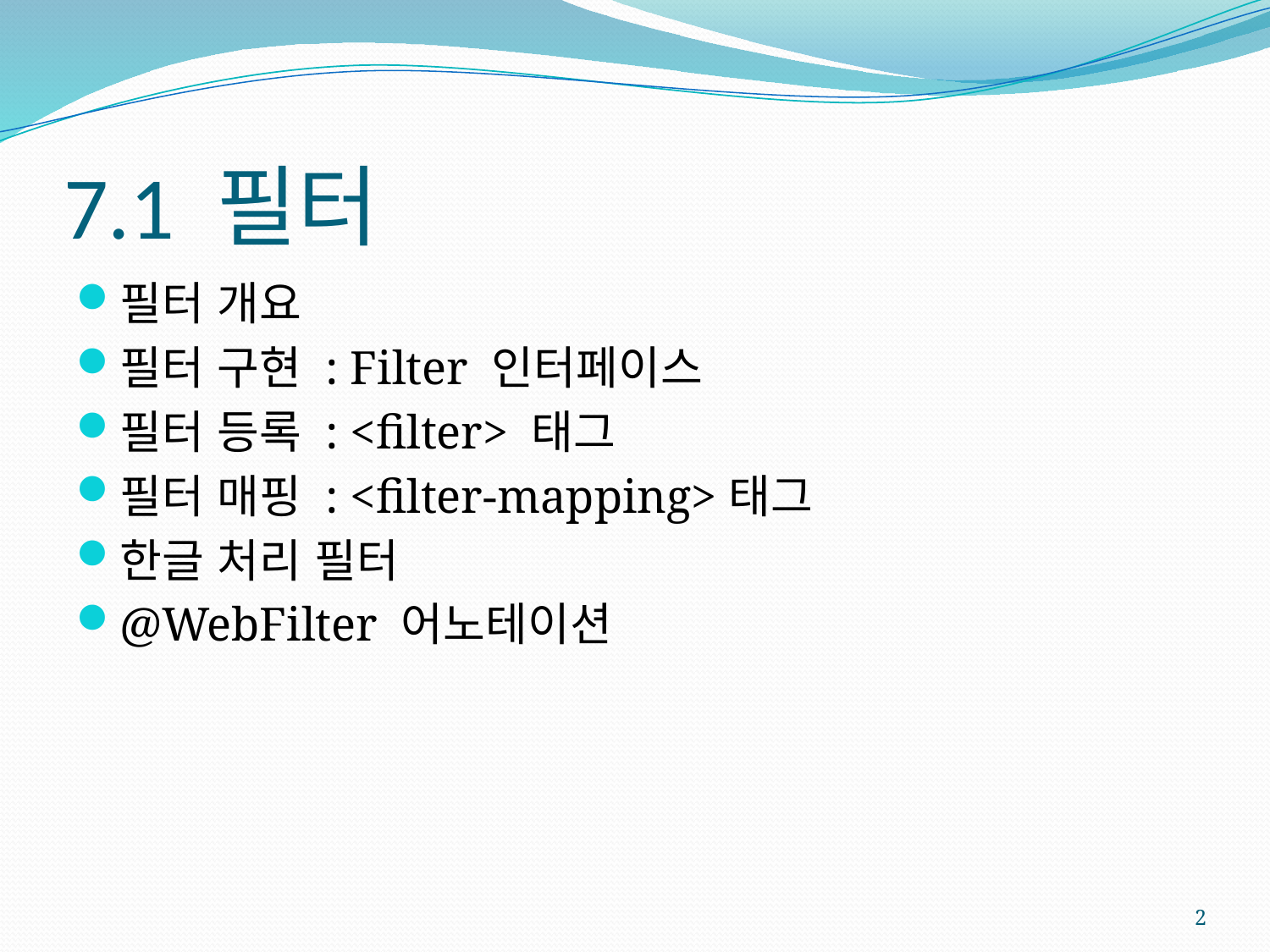

# 7.1 필터
필터 개요
필터 구현 : Filter 인터페이스
필터 등록 : <filter> 태그
필터 매핑 : <filter-mapping>태그
한글 처리 필터
@WebFilter 어노테이션

2